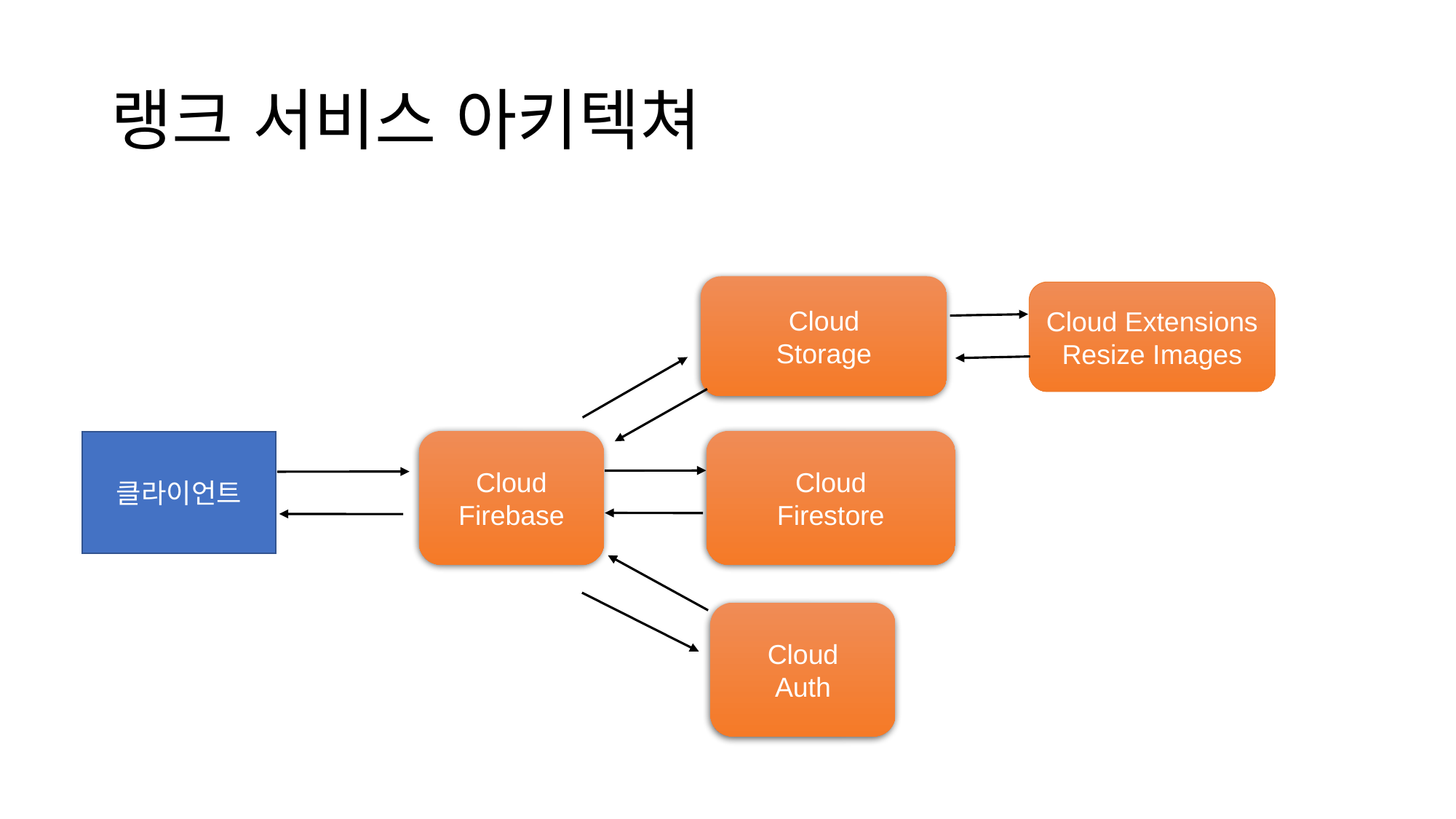

# 랭크 서비스 아키텍쳐
Cloud
Storage
Cloud Extensions
Resize Images
Cloud
Firebase
Cloud
Firestore
클라이언트
Cloud
Auth